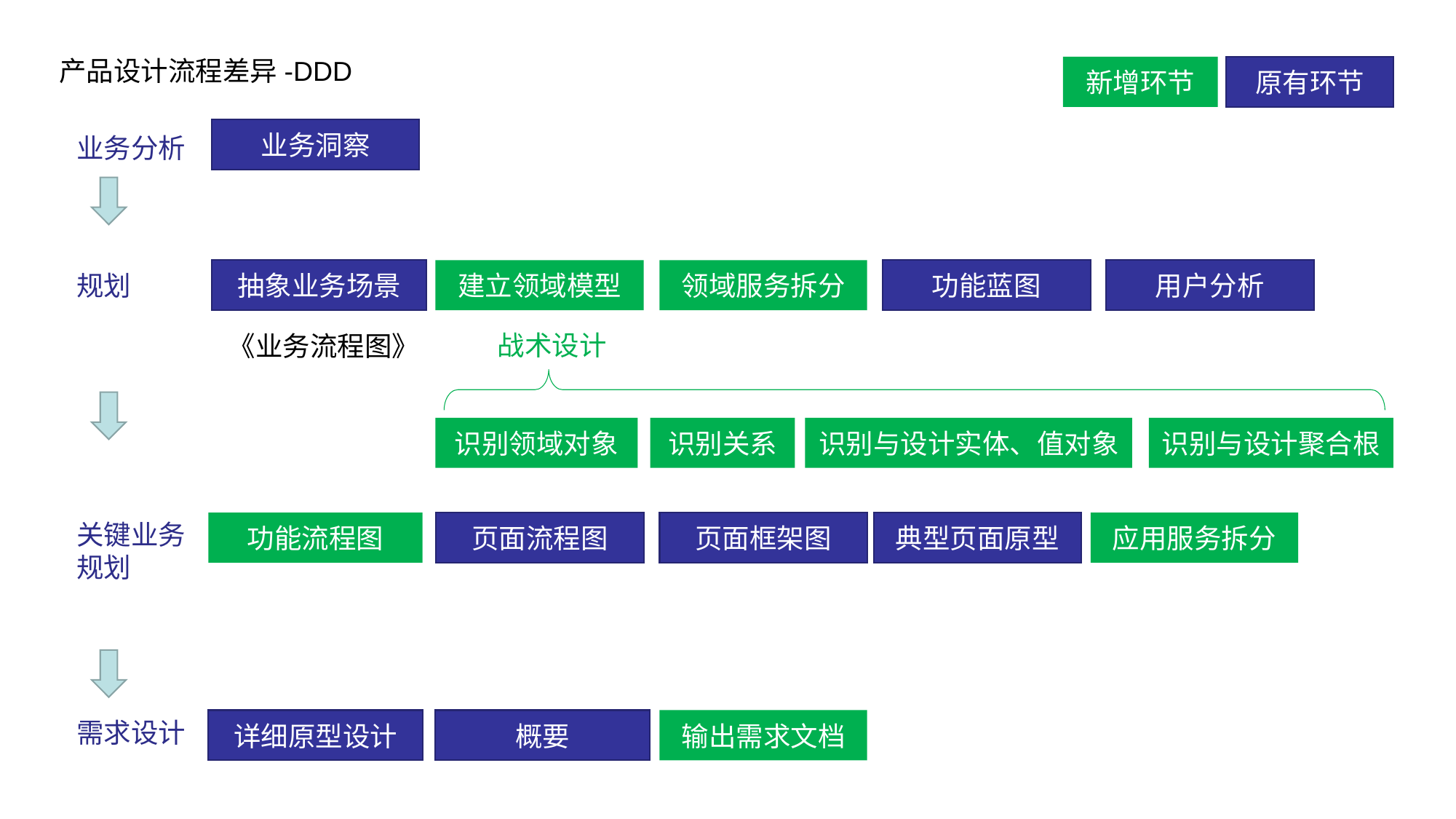

产品设计流程差异-DDD
新增环节
原有环节
业务洞察
业务分析

功能蓝图
用户分析
抽象业务场景
建立领域模型
领域服务拆分
规划
战术设计
《业务流程图》

识别领域对象
识别关系
识别与设计实体、值对象
识别与设计聚合根
关键业务规划
功能流程图
页面流程图
页面框架图
典型页面原型
应用服务拆分

需求设计
详细原型设计
概要
输出需求文档